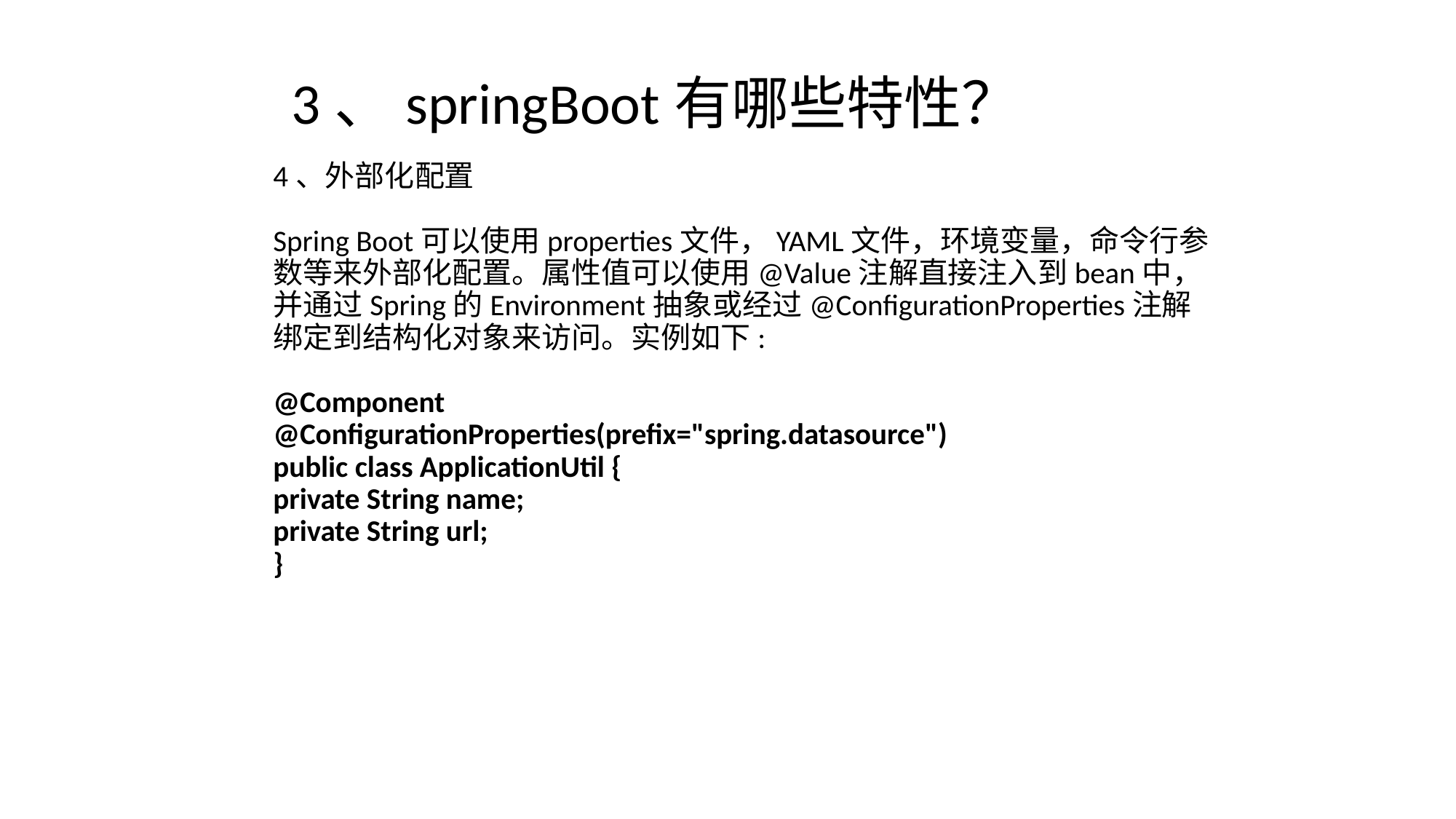

# 3、springBoot有哪些特性？
4、外部化配置

Spring Boot可以使用properties文件，YAML文件，环境变量，命令行参数等来外部化配置。属性值可以使用@Value注解直接注入到bean中，并通过Spring的Environment抽象或经过@ConfigurationProperties注解绑定到结构化对象来访问。实例如下:

@Component
@ConfigurationProperties(prefix="spring.datasource")
public class ApplicationUtil {
private String name;
private String url;
}